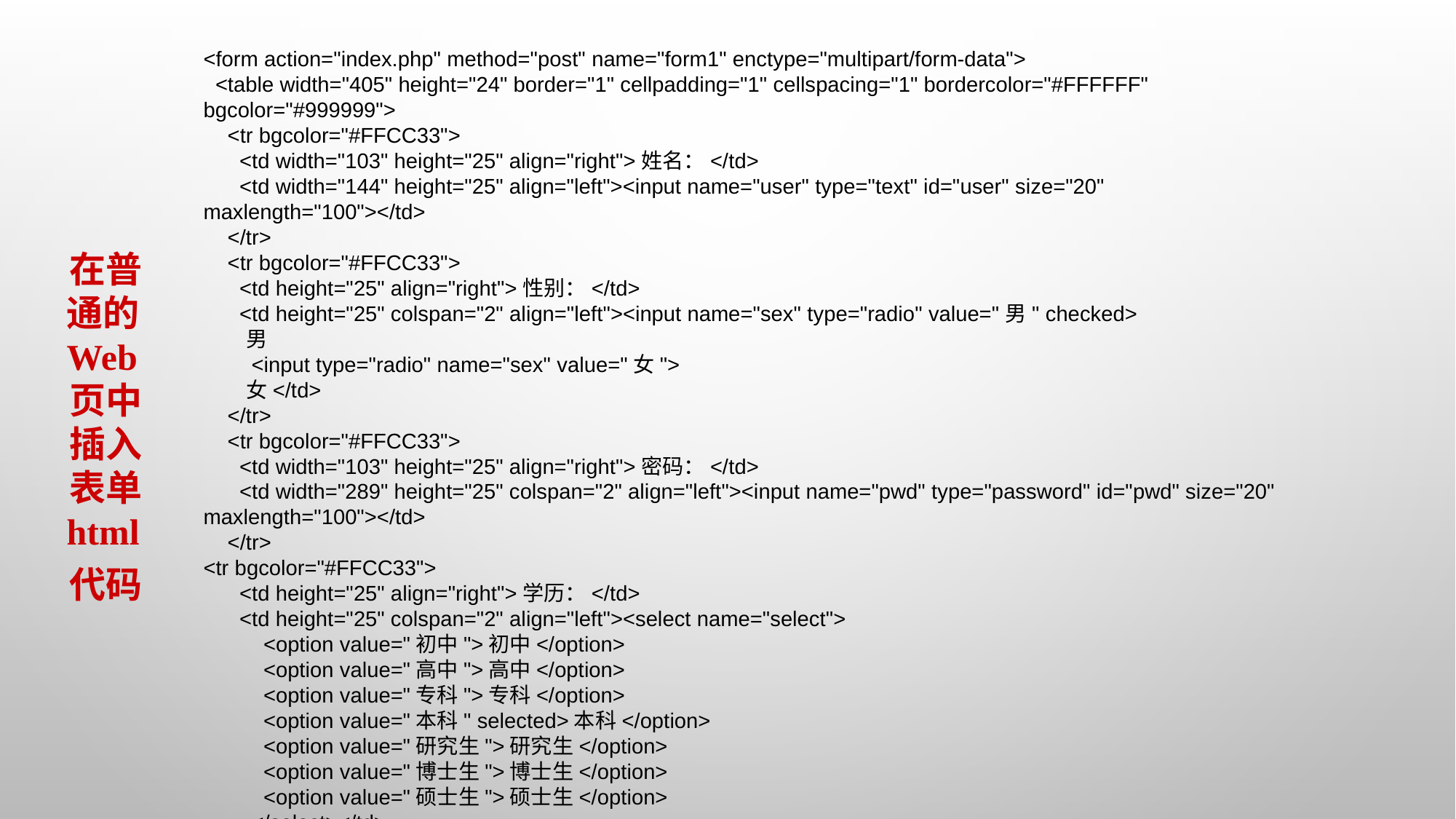

<form action="index.php" method="post" name="form1" enctype="multipart/form-data">
  <table width="405" height="24" border="1" cellpadding="1" cellspacing="1" bordercolor="#FFFFFF" bgcolor="#999999">
    <tr bgcolor="#FFCC33">
      <td width="103" height="25" align="right">姓名：</td>
      <td width="144" height="25" align="left"><input name="user" type="text" id="user" size="20" maxlength="100"></td>
    </tr>
    <tr bgcolor="#FFCC33">
      <td height="25" align="right">性别：</td>
      <td height="25" colspan="2" align="left"><input name="sex" type="radio" value="男" checked>
        男
        <input type="radio" name="sex" value="女">
        女</td>
    </tr>
    <tr bgcolor="#FFCC33">
      <td width="103" height="25" align="right">密码：</td>
      <td width="289" height="25" colspan="2" align="left"><input name="pwd" type="password" id="pwd" size="20" maxlength="100"></td>
    </tr>
<tr bgcolor="#FFCC33">
      <td height="25" align="right">学历：</td>
      <td height="25" colspan="2" align="left"><select name="select">
          <option value="初中">初中</option>
          <option value="高中">高中</option>
          <option value="专科">专科</option>
          <option value="本科" selected>本科</option>
          <option value="研究生">研究生</option>
          <option value="博士生">博士生</option>
          <option value="硕士生">硕士生</option>
        </select></td>
    </tr>

在普通的Web页中插入表单
html代码